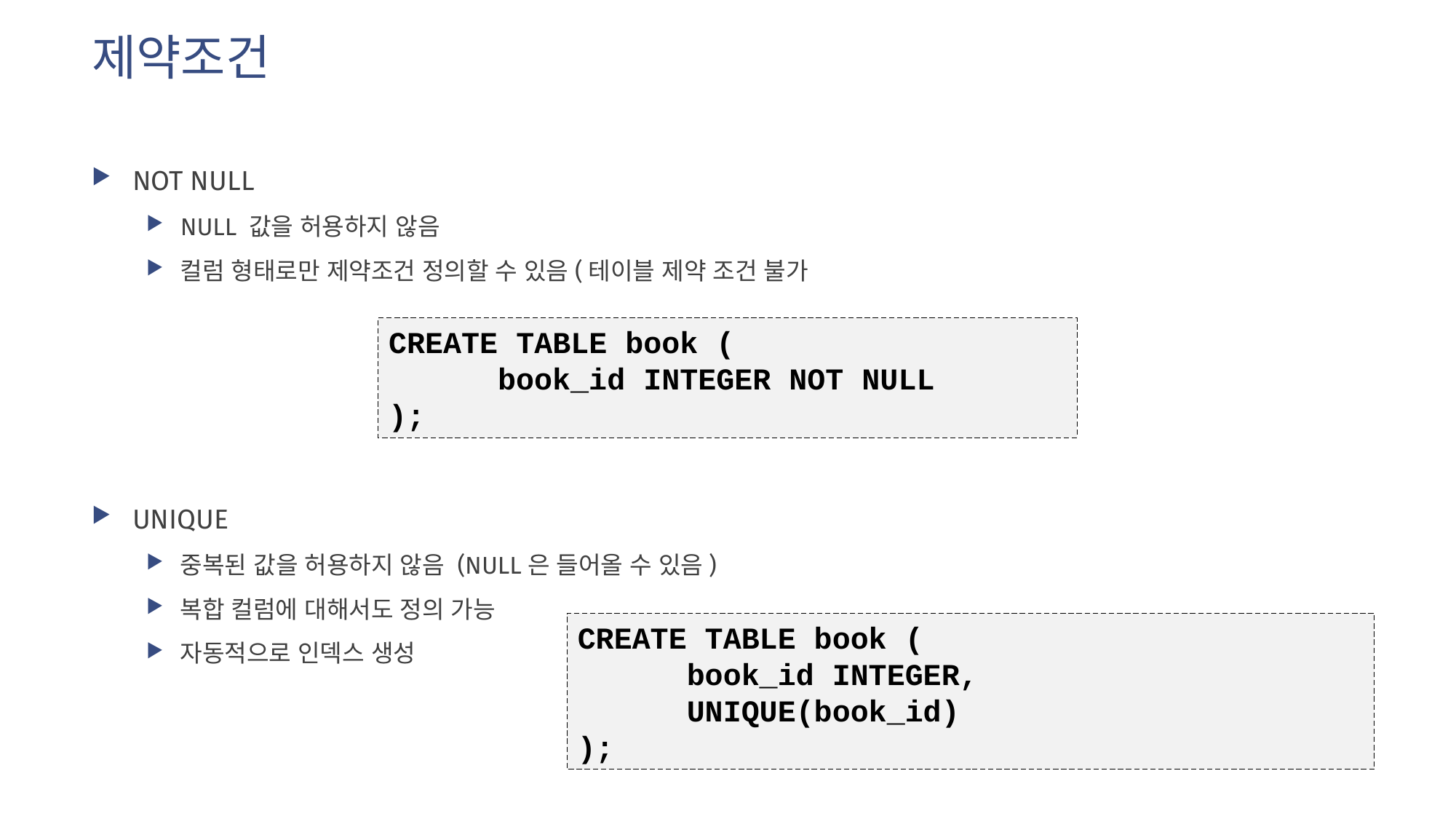

# 제약조건
NOT NULL
NULL 값을 허용하지 않음
컬럼 형태로만 제약조건 정의할 수 있음(테이블 제약 조건 불가

UNIQUE
중복된 값을 허용하지 않음 (NULL은 들어올 수 있음)
복합 컬럼에 대해서도 정의 가능
자동적으로 인덱스 생성
CREATE TABLE book (
	book_id INTEGER NOT NULL
);
CREATE TABLE book (
	book_id INTEGER,
	UNIQUE(book_id)
);